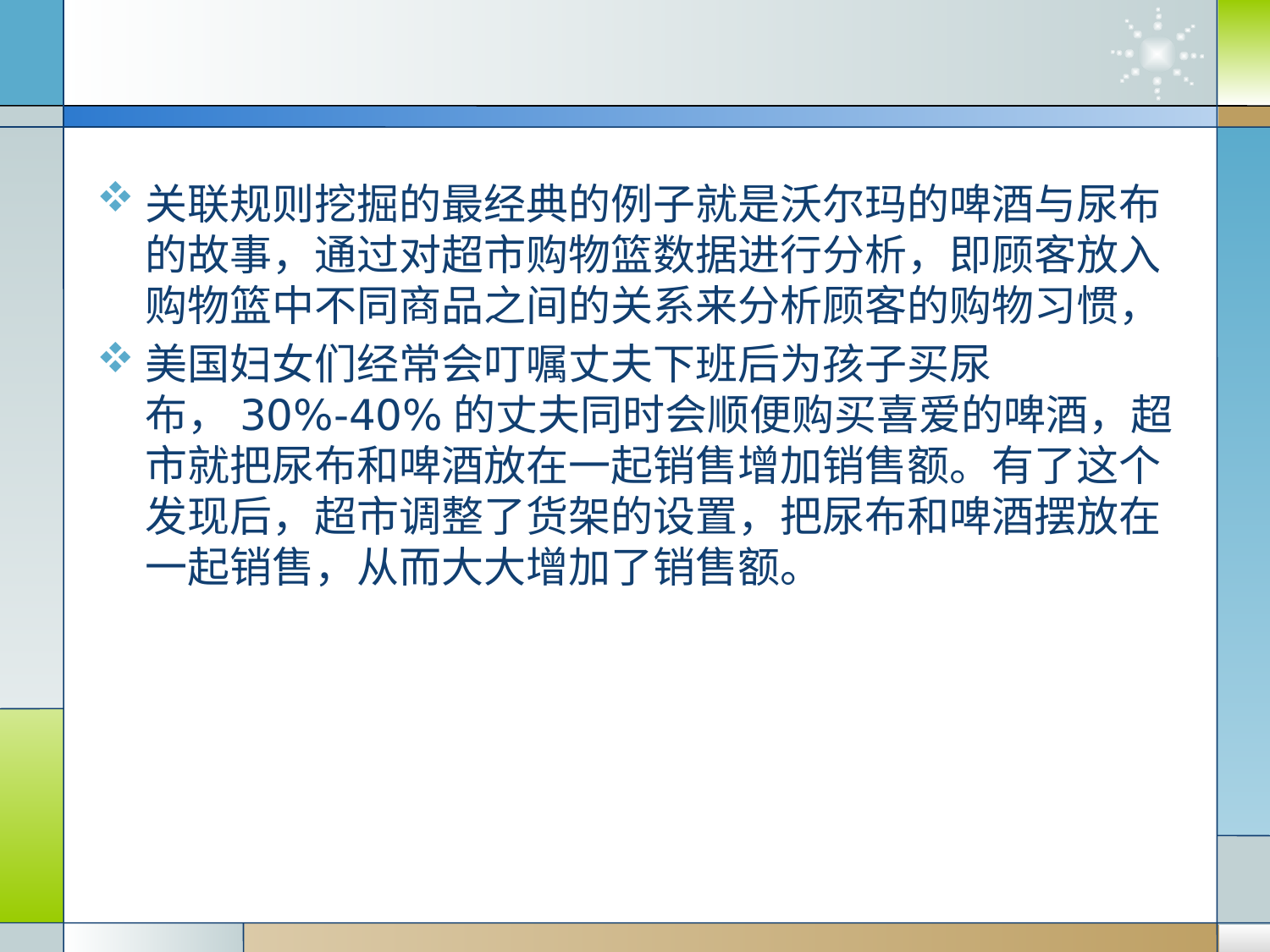

#
关联规则挖掘的最经典的例子就是沃尔玛的啤酒与尿布的故事，通过对超市购物篮数据进行分析，即顾客放入购物篮中不同商品之间的关系来分析顾客的购物习惯，
美国妇女们经常会叮嘱丈夫下班后为孩子买尿布，30%-40%的丈夫同时会顺便购买喜爱的啤酒，超市就把尿布和啤酒放在一起销售增加销售额。有了这个发现后，超市调整了货架的设置，把尿布和啤酒摆放在一起销售，从而大大增加了销售额。

3